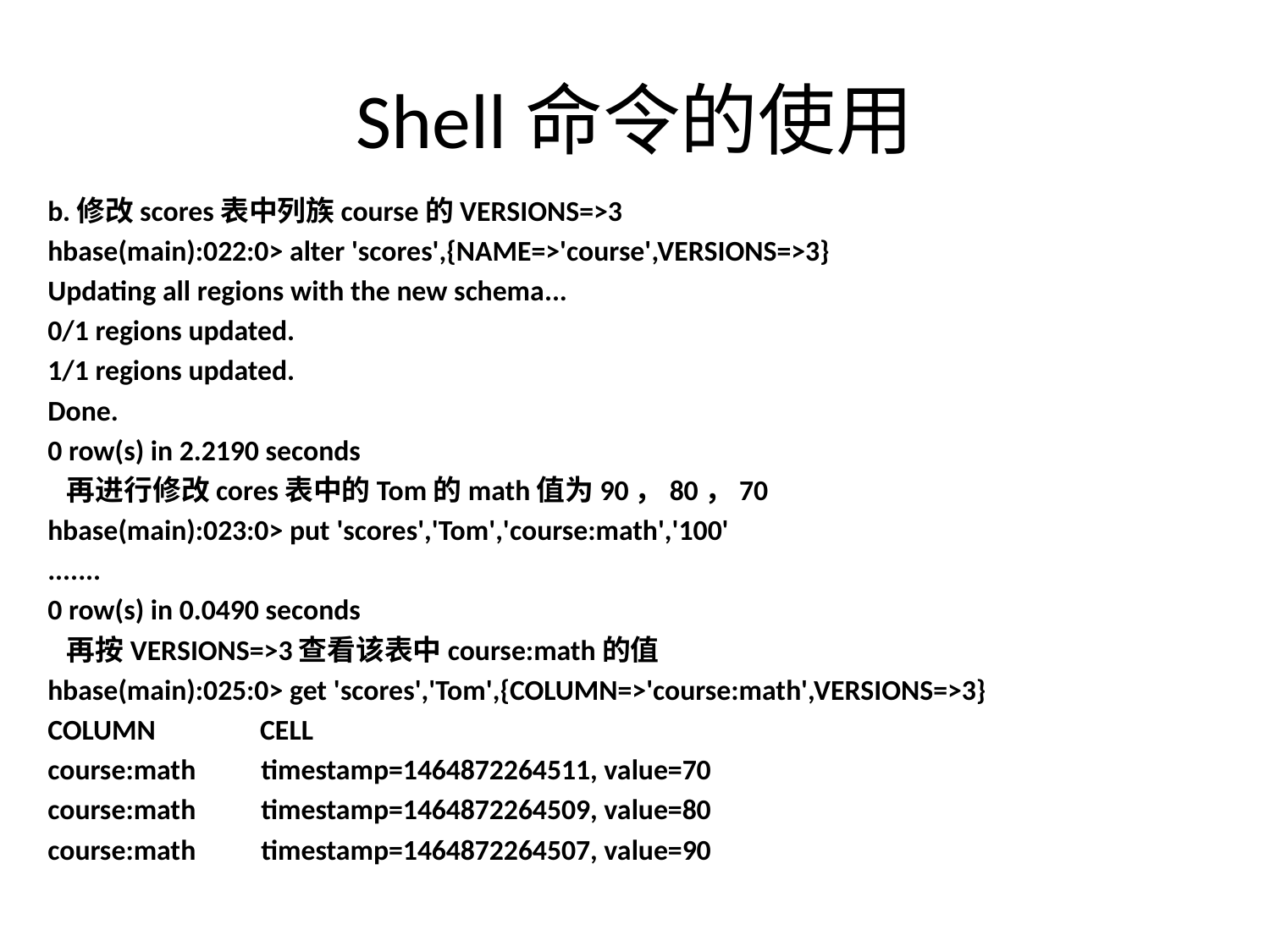

# Shell命令的使用
b.修改scores表中列族course的VERSIONS=>3
hbase(main):022:0> alter 'scores',{NAME=>'course',VERSIONS=>3}
Updating all regions with the new schema...
0/1 regions updated.
1/1 regions updated.
Done.
0 row(s) in 2.2190 seconds
  再进行修改cores表中的Tom的math值为90，80，70
hbase(main):023:0> put 'scores','Tom','course:math','100'
.......
0 row(s) in 0.0490 seconds
  再按VERSIONS=>3查看该表中course:math的值
hbase(main):025:0> get 'scores','Tom',{COLUMN=>'course:math',VERSIONS=>3}
COLUMN                CELL
course:math          timestamp=1464872264511, value=70
course:math          timestamp=1464872264509, value=80
course:math          timestamp=1464872264507, value=90